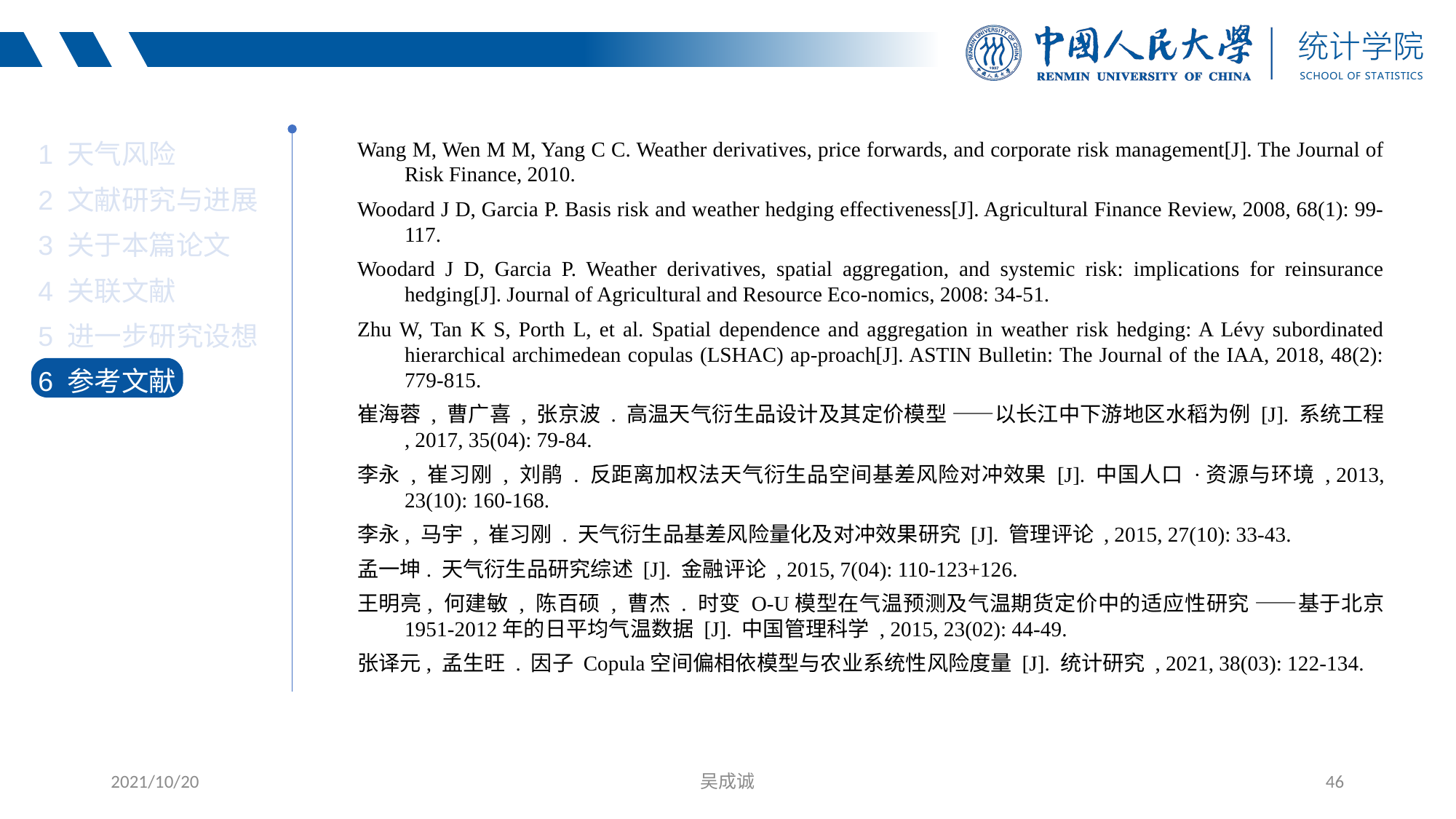

1 天气风险
2 文献研究与进展
3 关于本篇论文
4 关联文献
5 进一步研究设想
6 参考文献
Wang M, Wen M M, Yang C C. Weather derivatives, price forwards, and corporate risk management[J]. The Journal of Risk Finance, 2010.
Woodard J D, Garcia P. Basis risk and weather hedging effectiveness[J]. Agricultural Finance Review, 2008, 68(1): 99-117.
Woodard J D, Garcia P. Weather derivatives, spatial aggregation, and systemic risk: implications for reinsurance hedging[J]. Journal of Agricultural and Resource Eco-nomics, 2008: 34-51.
Zhu W, Tan K S, Porth L, et al. Spatial dependence and aggregation in weather risk hedging: A Lévy subordinated hierarchical archimedean copulas (LSHAC) ap-proach[J]. ASTIN Bulletin: The Journal of the IAA, 2018, 48(2): 779-815.
崔海蓉 , 曹广喜 , 张京波 . 高温天气衍生品设计及其定价模型 ——以长江中下游地区水稻为例 [J]. 系统工程 , 2017, 35(04): 79-84.
李永 , 崔习刚 , 刘鹃 . 反距离加权法天气衍生品空间基差风险对冲效果 [J]. 中国人口 ·资源与环境 , 2013, 23(10): 160-168.
李永, 马宇 , 崔习刚 . 天气衍生品基差风险量化及对冲效果研究 [J]. 管理评论 , 2015, 27(10): 33-43.
孟一坤. 天气衍生品研究综述 [J]. 金融评论 , 2015, 7(04): 110-123+126.
王明亮, 何建敏 , 陈百硕 , 曹杰 . 时变 O-U模型在气温预测及气温期货定价中的适应性研究 ——基于北京 1951-2012年的日平均气温数据 [J]. 中国管理科学 , 2015, 23(02): 44-49.
张译元, 孟生旺 . 因子 Copula空间偏相依模型与农业系统性风险度量 [J]. 统计研究 , 2021, 38(03): 122-134.

2021/10/20
吴成诚
46